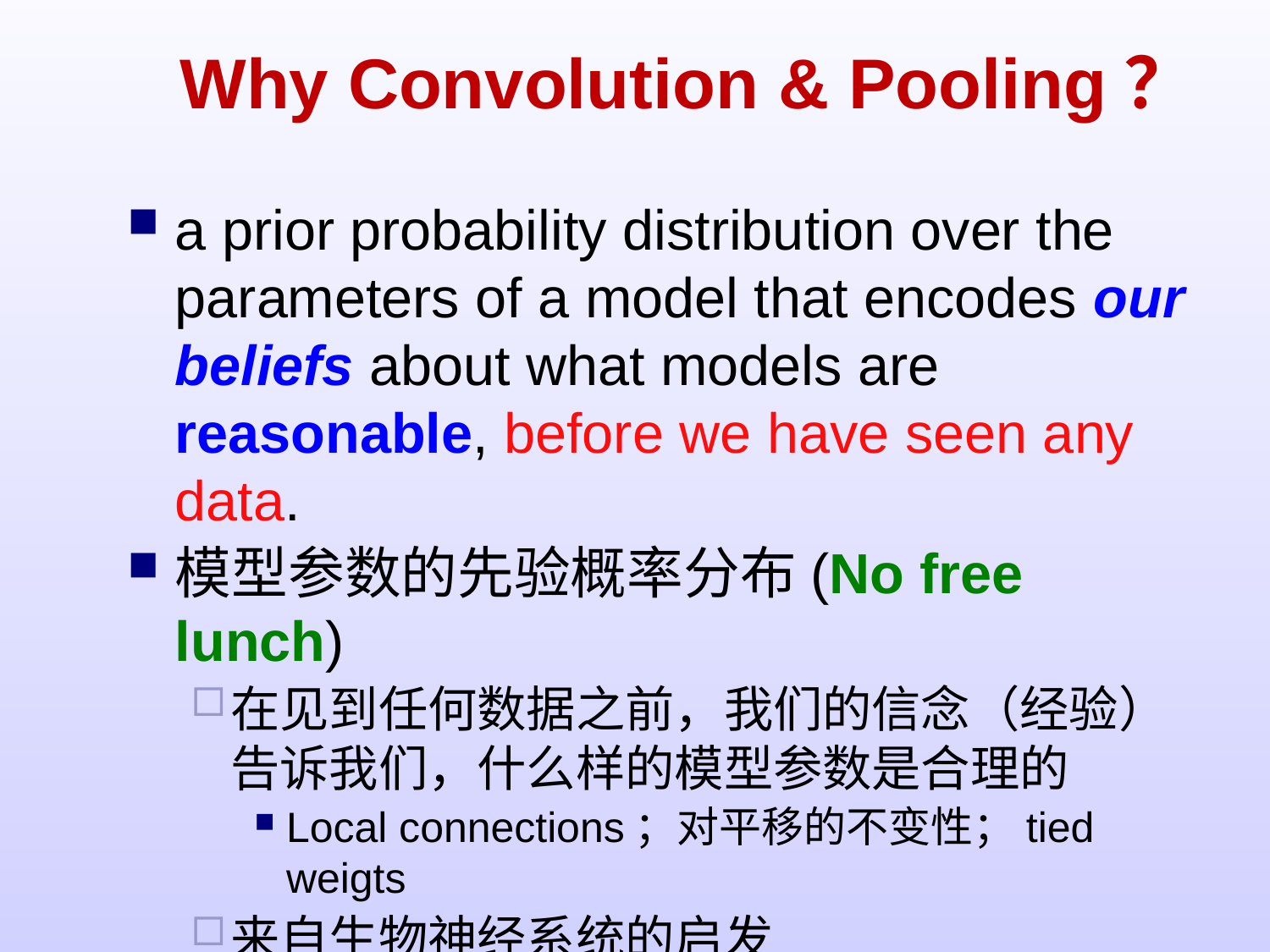

# Why Convolution & Pooling？
a prior probability distribution over the parameters of a model that encodes our beliefs about what models are reasonable, before we have seen any data.
模型参数的先验概率分布(No free lunch)
在见到任何数据之前，我们的信念（经验）告诉我们，什么样的模型参数是合理的
Local connections；对平移的不变性；tied weigts
来自生物神经系统的启发
17